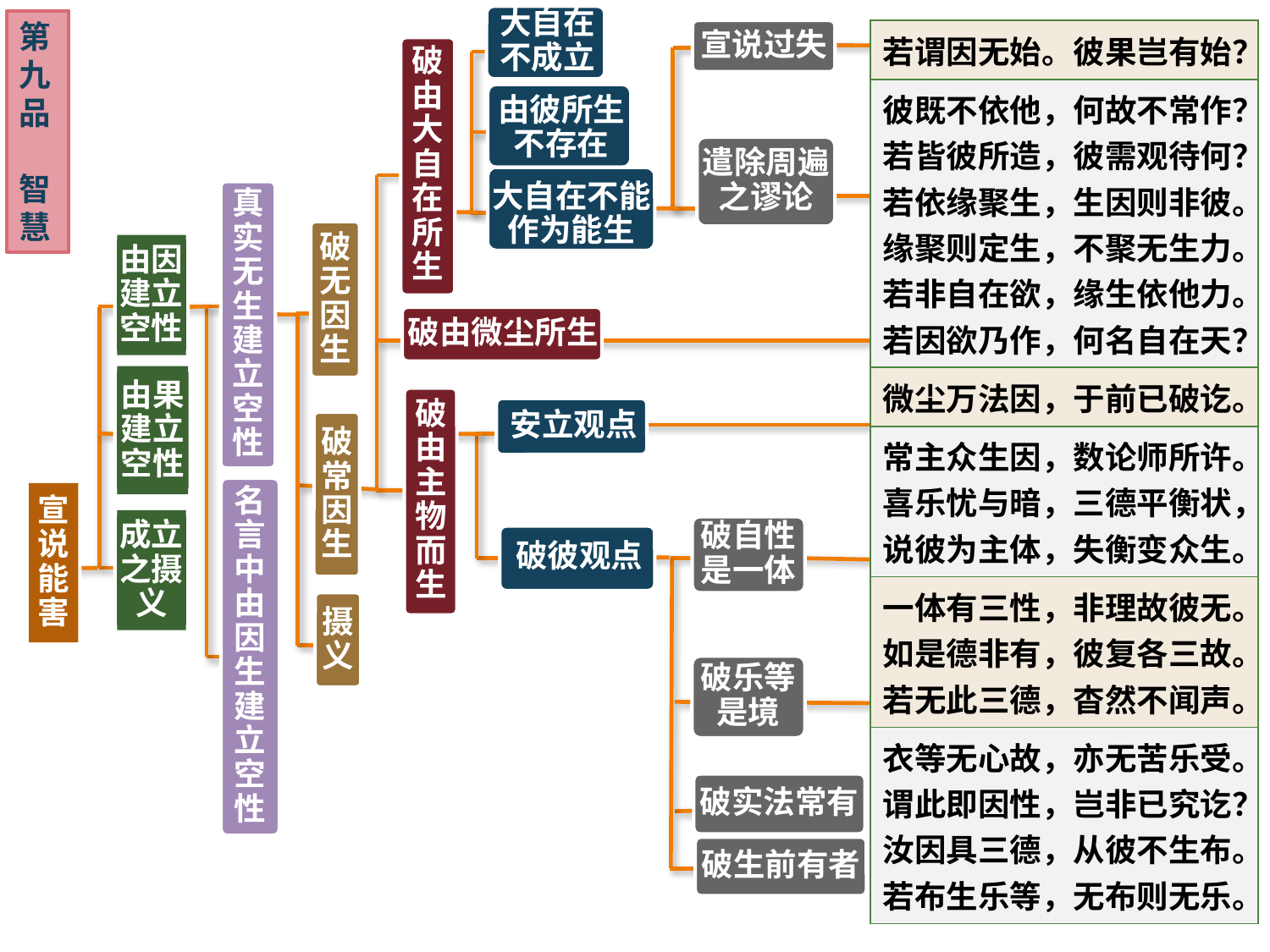

大自在不成立
第九品

智慧

宣说过失
| 若谓因无始。彼果岂有始？ |
| --- |
| 彼既不依他，何故不常作？若皆彼所造，彼需观待何？若依缘聚生，生因则非彼。缘聚则定生，不聚无生力。若非自在欲，缘生依他力。若因欲乃作，何名自在天？ |
| 微尘万法因，于前已破讫。 |
| 常主众生因，数论师所许。喜乐忧与暗，三德平衡状，说彼为主体，失衡变众生。 |
| 一体有三性，非理故彼无。如是德非有，彼复各三故。若无此三德，杳然不闻声。 |
| 衣等无心故，亦无苦乐受。谓此即因性，岂非已究讫？汝因具三德，从彼不生布。若布生乐等，无布则无乐。 |
破由大自在所生

由彼所生不存在

遣除周遍之谬论

大自在不能作为能生
真实无生建立空性

破无因生

由因建立空性
破由微尘所生

由果建立空性
破由主物而生

安立观点

破常因生
名言中由因生建立空性

宣说能害

成立之摄义

破自性是一体

破彼观点

摄义

破乐等是境

破实法常有

破生前有者